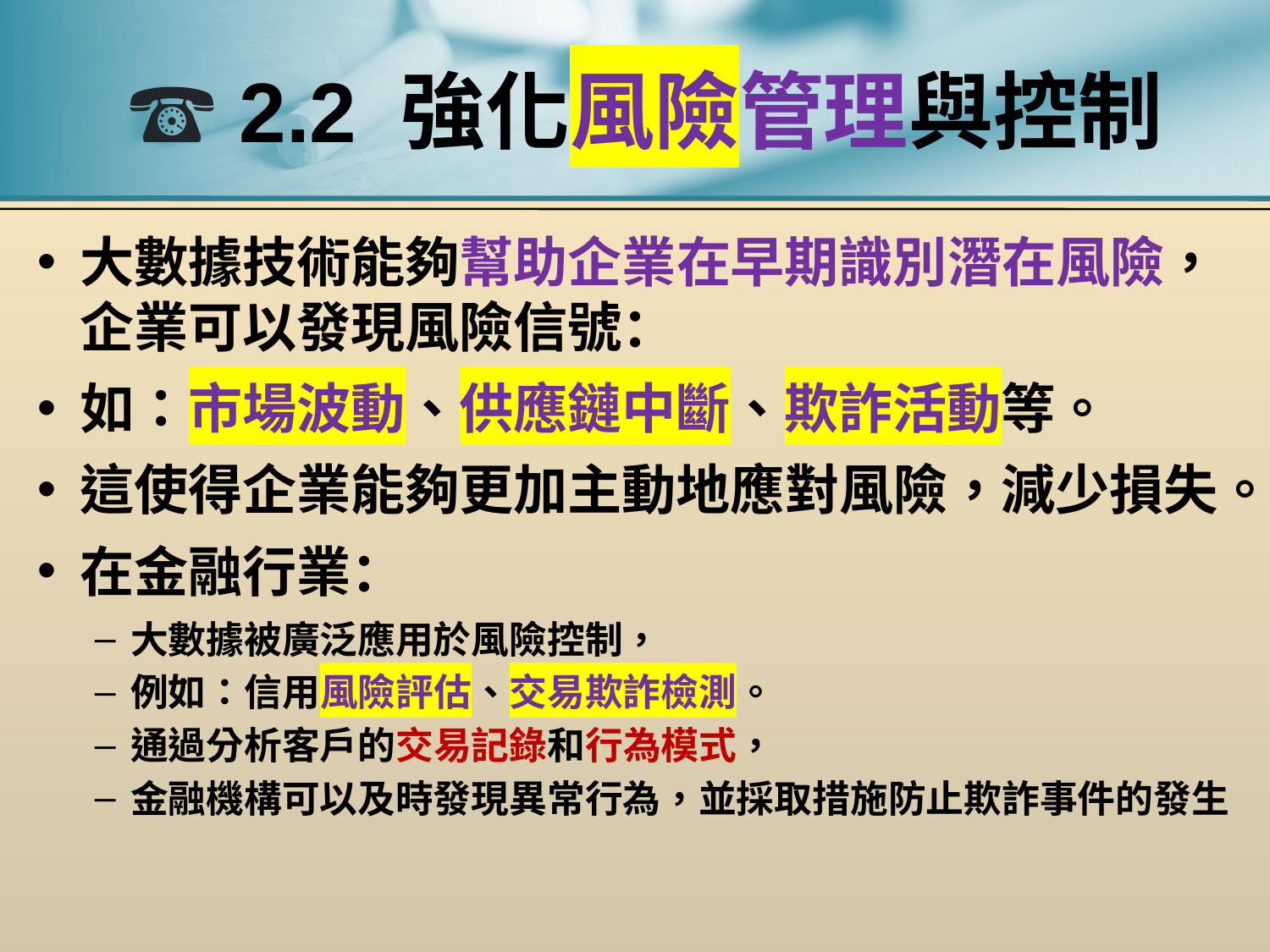

# ☎ 2.2 強化風險管理與控制
大數據技術能夠幫助企業在早期識別潛在風險，企業可以發現風險信號：
如：市場波動、供應鏈中斷、欺詐活動等。
這使得企業能夠更加主動地應對風險，減少損失。
在金融行業：
大數據被廣泛應用於風險控制，
例如：信用風險評估、交易欺詐檢測。
通過分析客戶的交易記錄和行為模式，
金融機構可以及時發現異常行為，並採取措施防止欺詐事件的發生